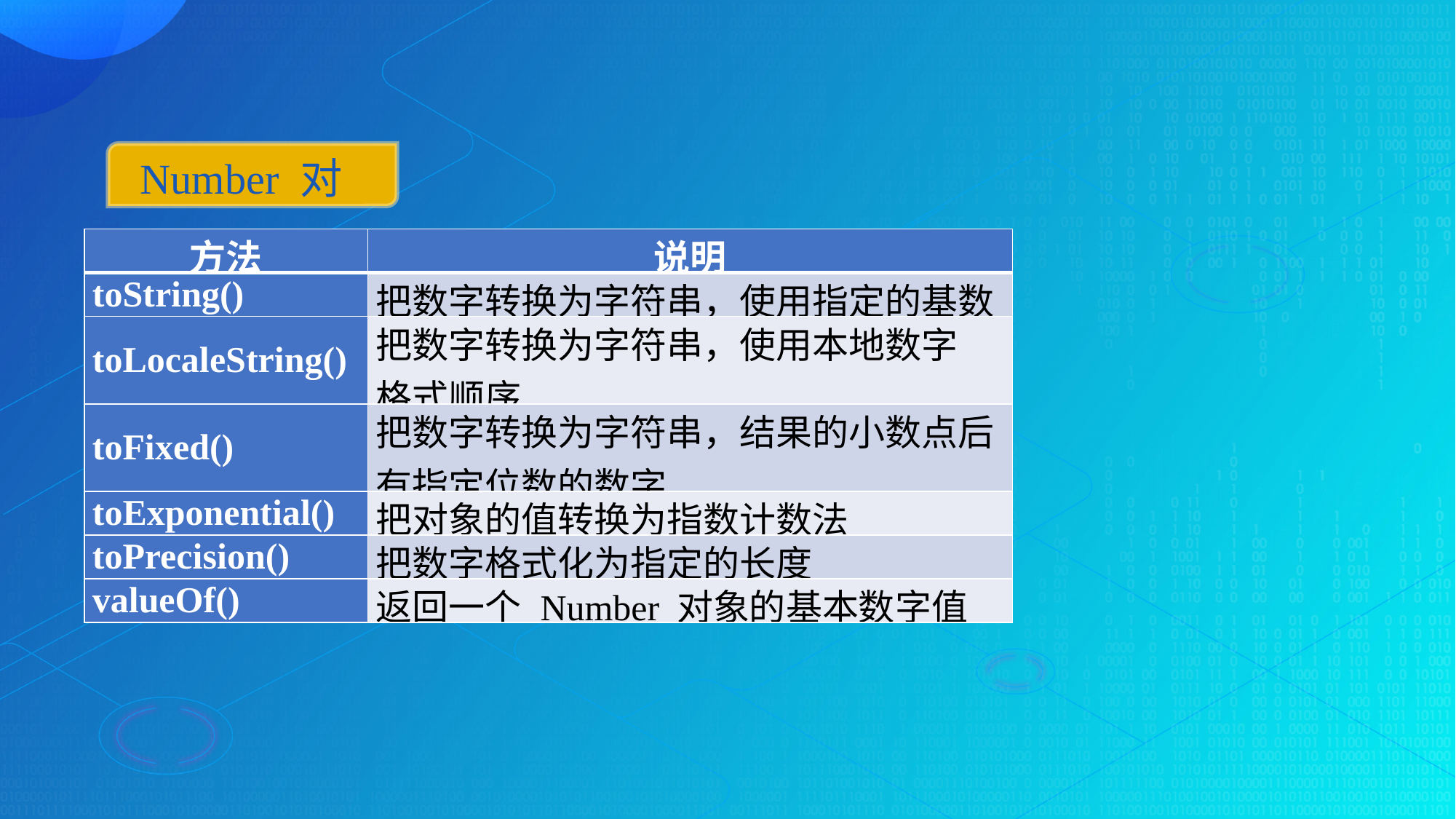

Number 对象
| 方法 | 说明 |
| --- | --- |
| toString() | 把数字转换为字符串，使用指定的基数 |
| toLocaleString() | 把数字转换为字符串，使用本地数字 格式顺序 |
| toFixed() | 把数字转换为字符串，结果的小数点后有指定位数的数字 |
| toExponential() | 把对象的值转换为指数计数法 |
| toPrecision() | 把数字格式化为指定的长度 |
| valueOf() | 返回一个 Number 对象的基本数字值 |